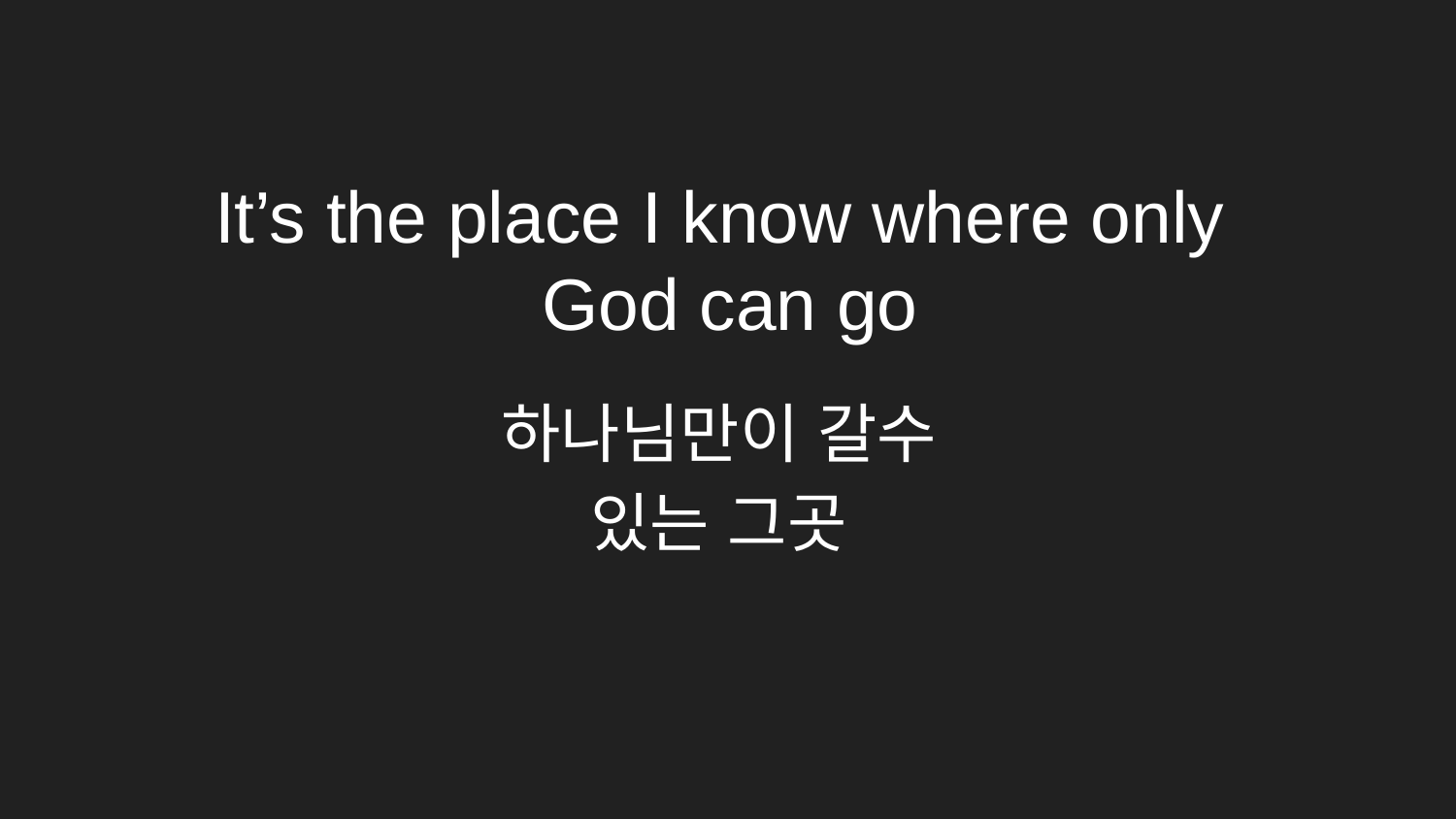

# It’s the place I know where only God can go
하나님만이 갈수
있는 그곳